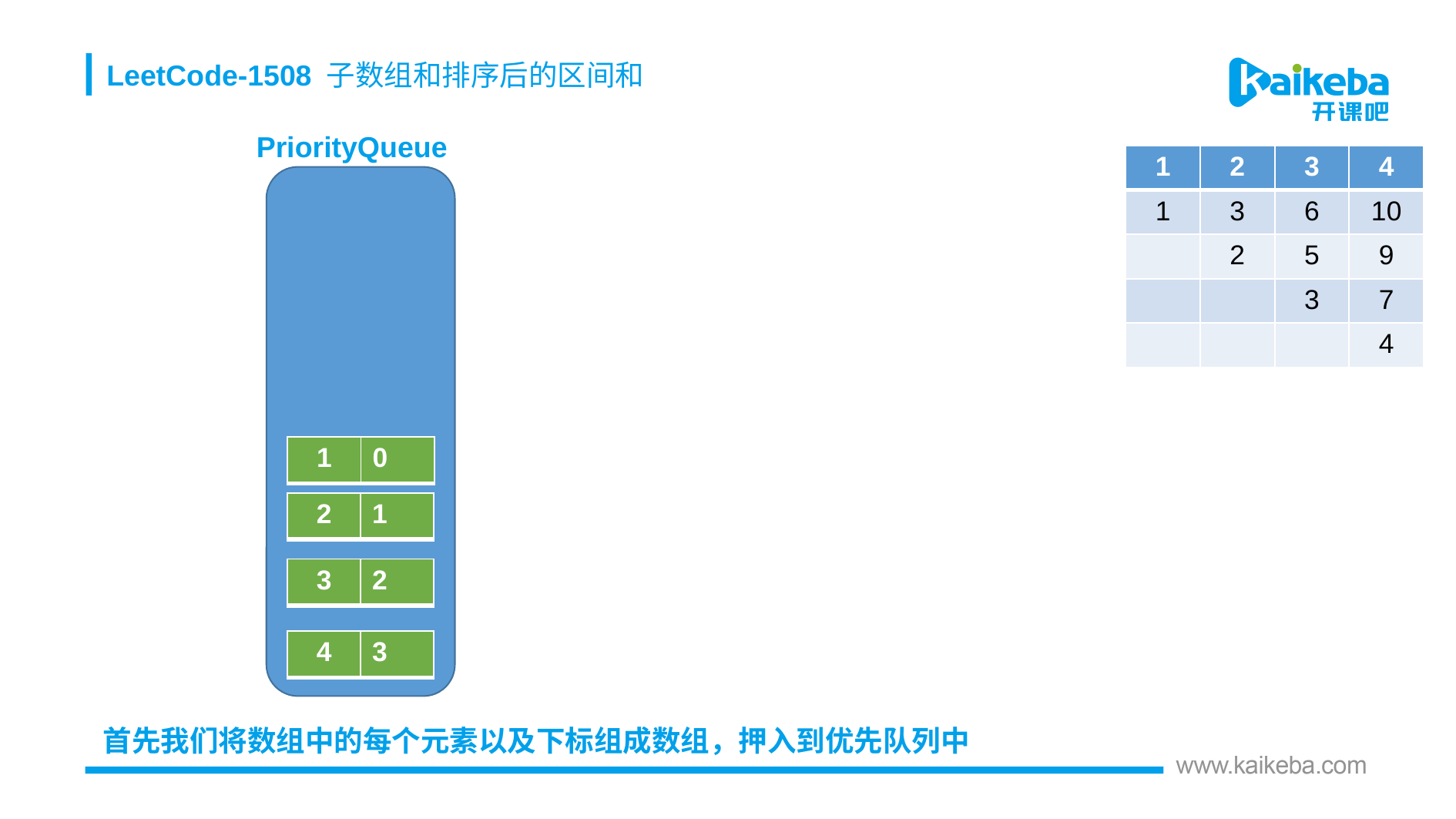

LeetCode-1508 子数组和排序后的区间和

PriorityQueue
| 1 | 2 | 3 | 4 |
| --- | --- | --- | --- |
| 1 | 3 | 6 | 10 |
|  | 2 | 5 | 9 |
|  |  | 3 | 7 |
|  |  |  | 4 |

| 1 | 0 |
| --- | --- |
| 2 | 1 |
| --- | --- |
| 3 | 2 |
| --- | --- |
| 4 | 3 |
| --- | --- |
首先我们将数组中的每个元素以及下标组成数组，押入到优先队列中